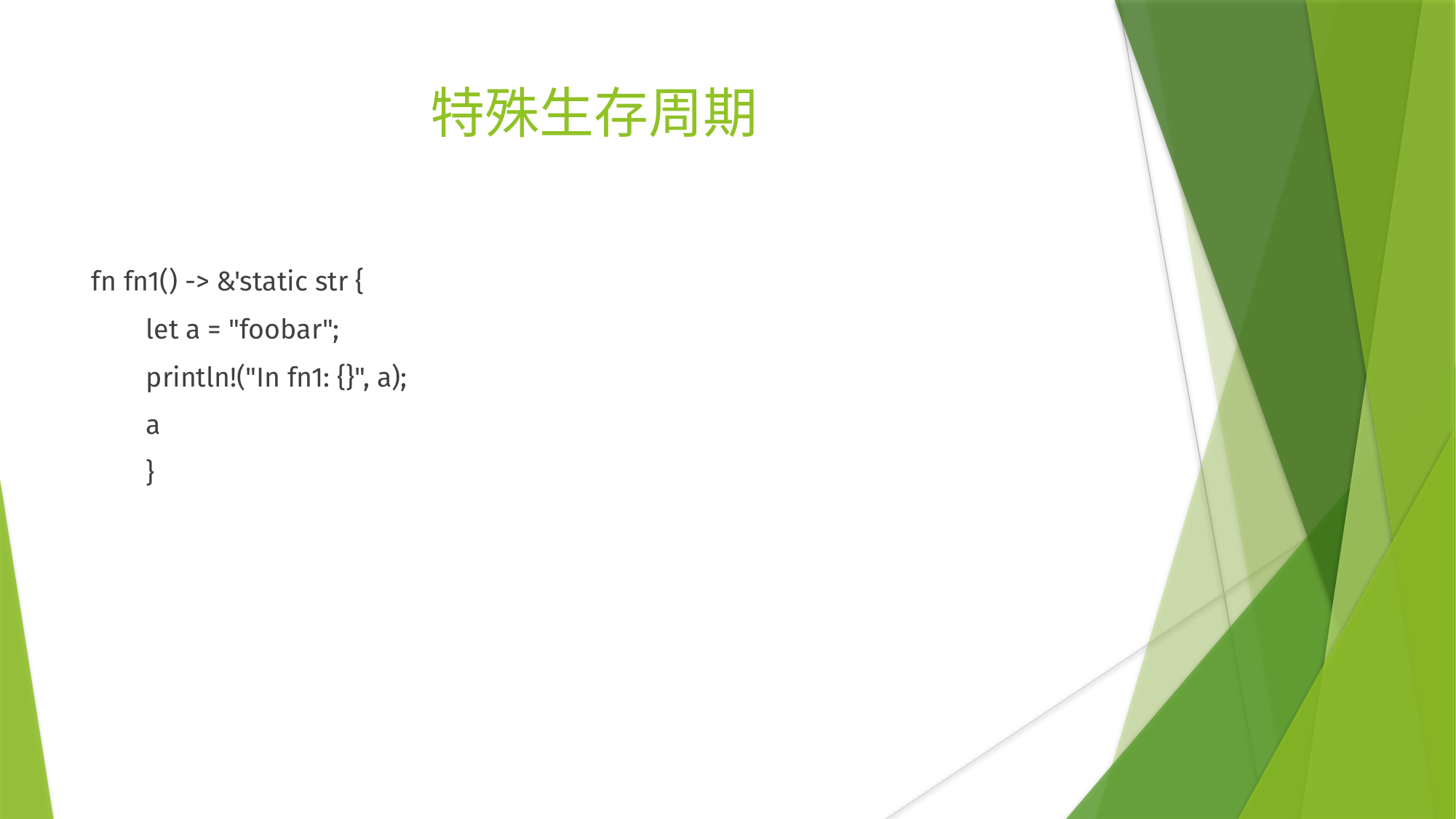

特殊生存周期
fn fn1() -> &'static str {
let a = "foobar";
println!("In fn1: {}", a);
a
}